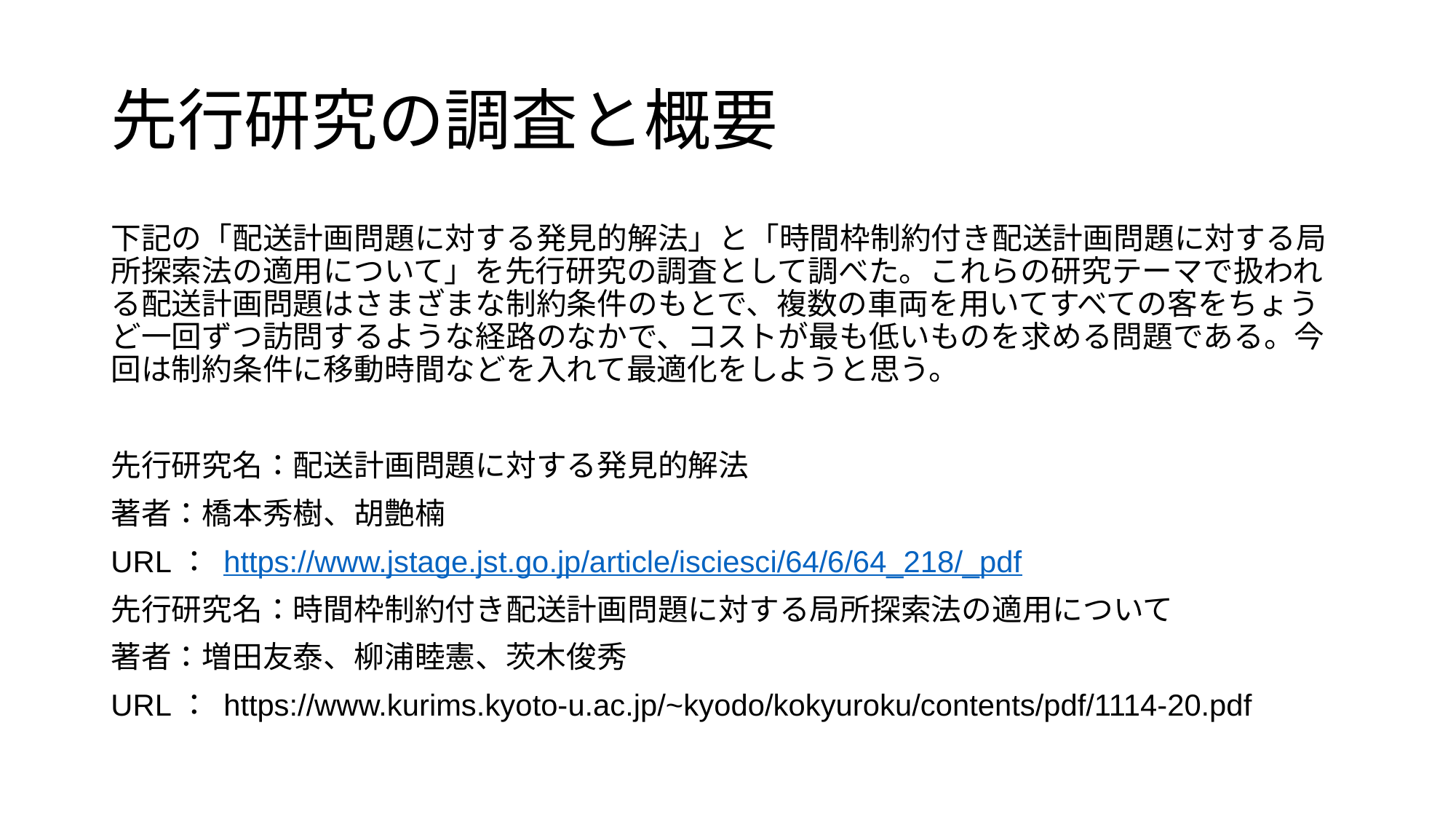

# 先行研究の調査と概要
下記の「配送計画問題に対する発見的解法」と「時間枠制約付き配送計画問題に対する局所探索法の適用について」を先行研究の調査として調べた。これらの研究テーマで扱われる配送計画問題はさまざまな制約条件のもとで、複数の車両を用いてすべての客をちょうど一回ずつ訪問するような経路のなかで、コストが最も低いものを求める問題である。今回は制約条件に移動時間などを入れて最適化をしようと思う。

先行研究名：配送計画問題に対する発見的解法
著者：橋本秀樹、胡艶楠
URL： https://www.jstage.jst.go.jp/article/isciesci/64/6/64_218/_pdf
先行研究名：時間枠制約付き配送計画問題に対する局所探索法の適用について
著者：増田友泰、柳浦睦憲、茨木俊秀
URL： https://www.kurims.kyoto-u.ac.jp/~kyodo/kokyuroku/contents/pdf/1114-20.pdf